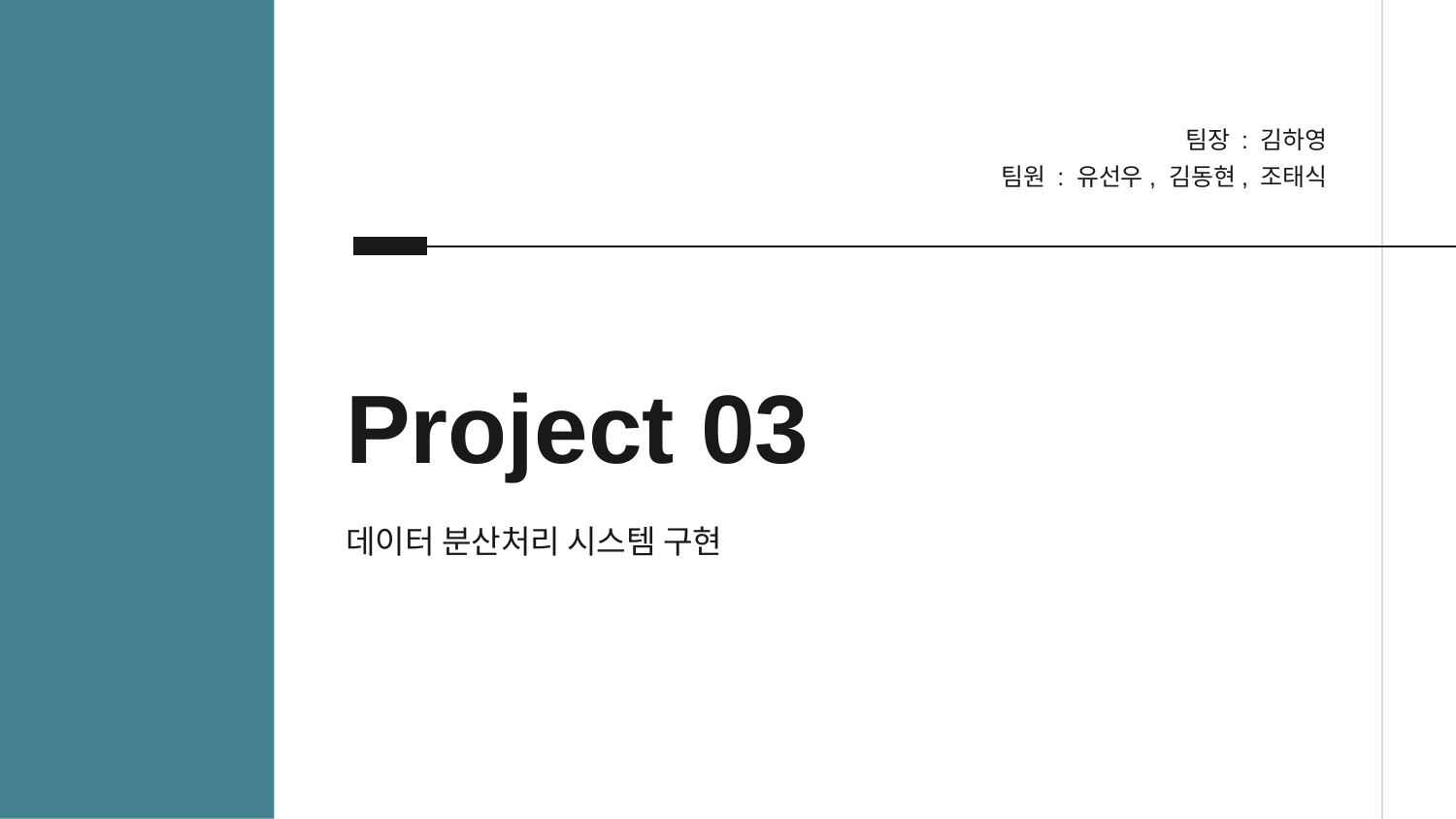

팀장 : 김하영
팀원 : 유선우, 김동현, 조태식
# Project 03
데이터 분산처리 시스템 구현